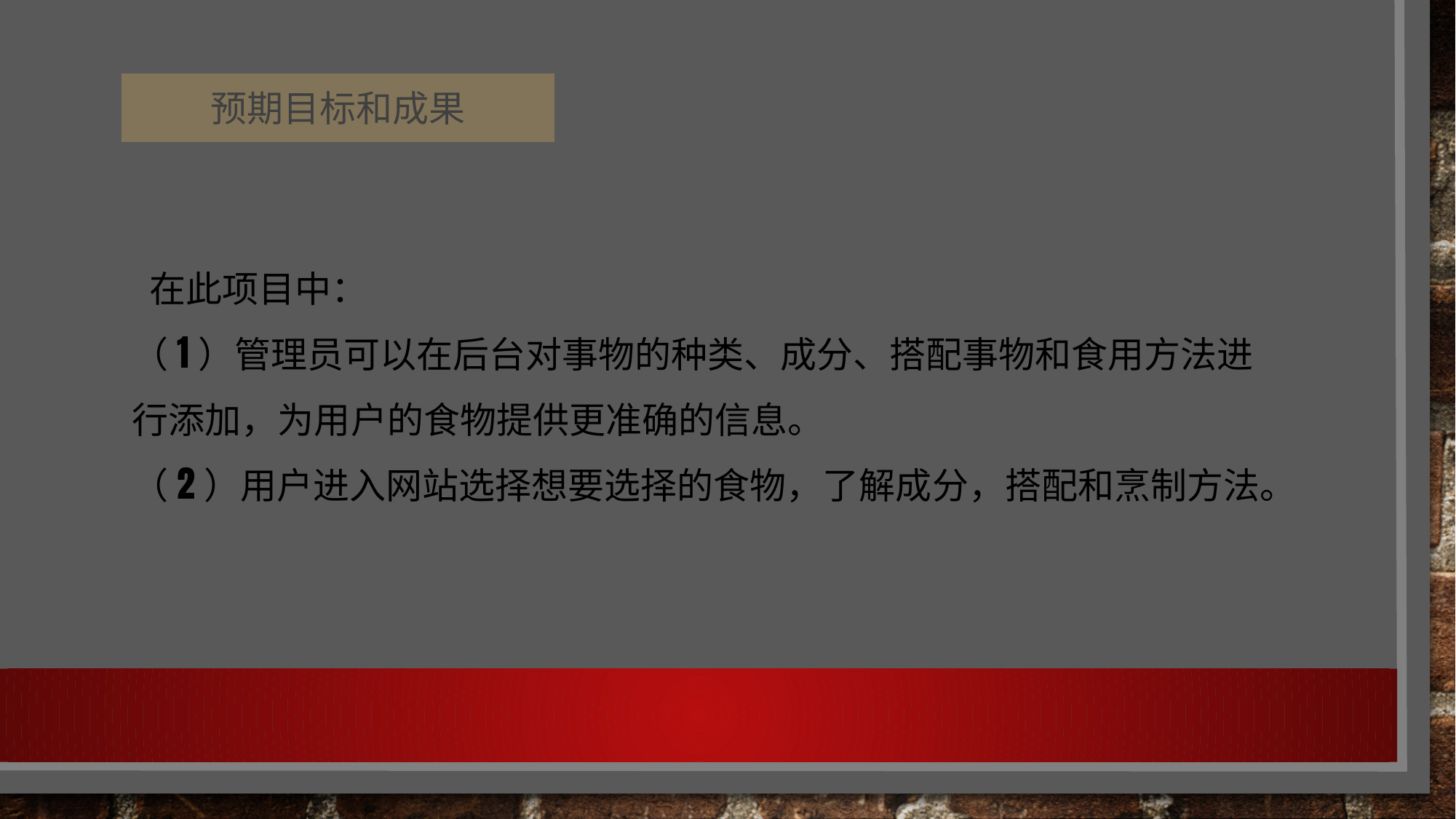

预期目标和成果
 在此项目中：
（1）管理员可以在后台对事物的种类、成分、搭配事物和食用方法进行添加，为用户的食物提供更准确的信息。
（2）用户进入网站选择想要选择的食物，了解成分，搭配和烹制方法。